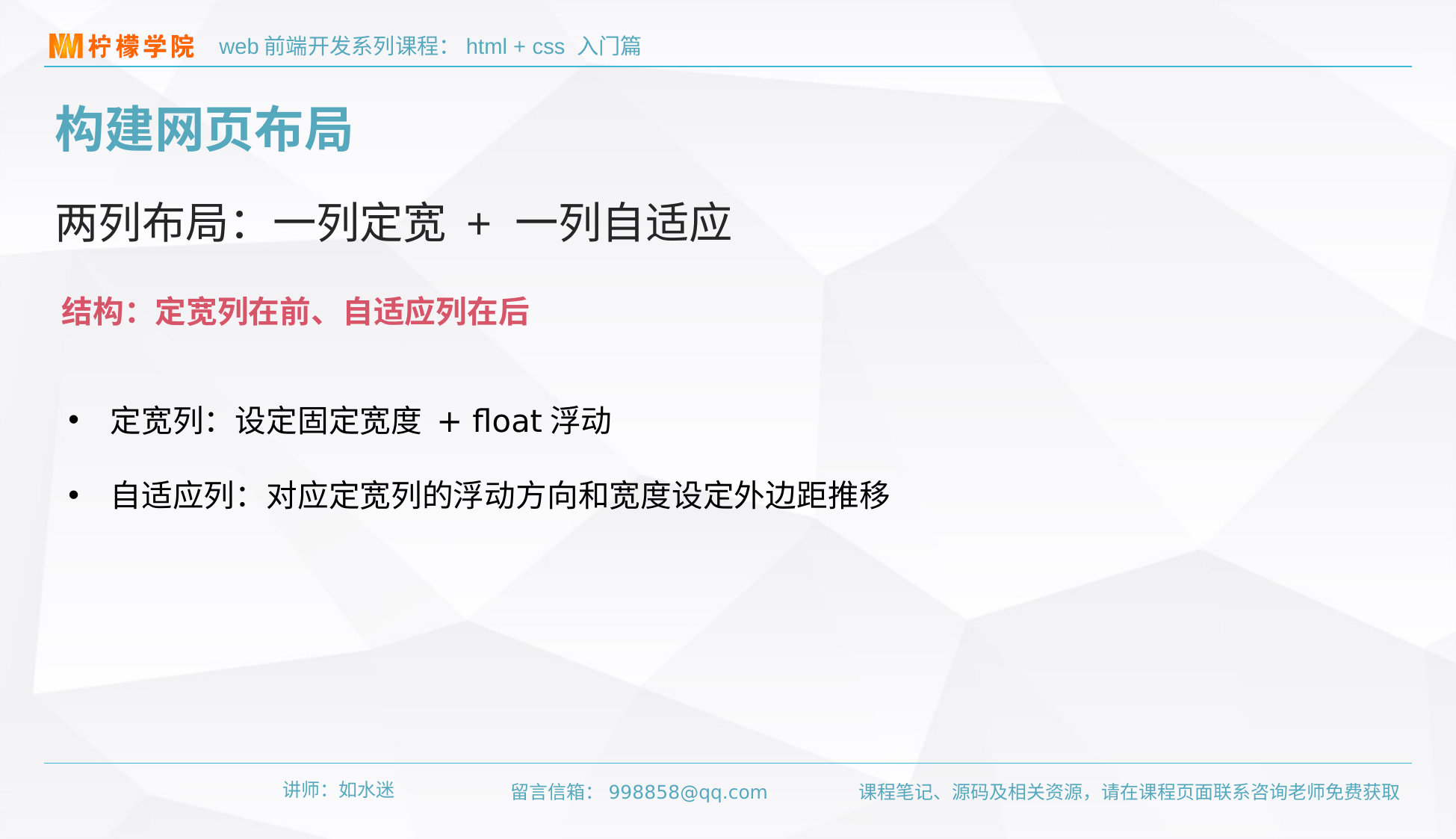

构建网页布局
两列布局：一列定宽 + 一列自适应
结构：定宽列在前、自适应列在后
定宽列：设定固定宽度 + float浮动
自适应列：对应定宽列的浮动方向和宽度设定外边距推移